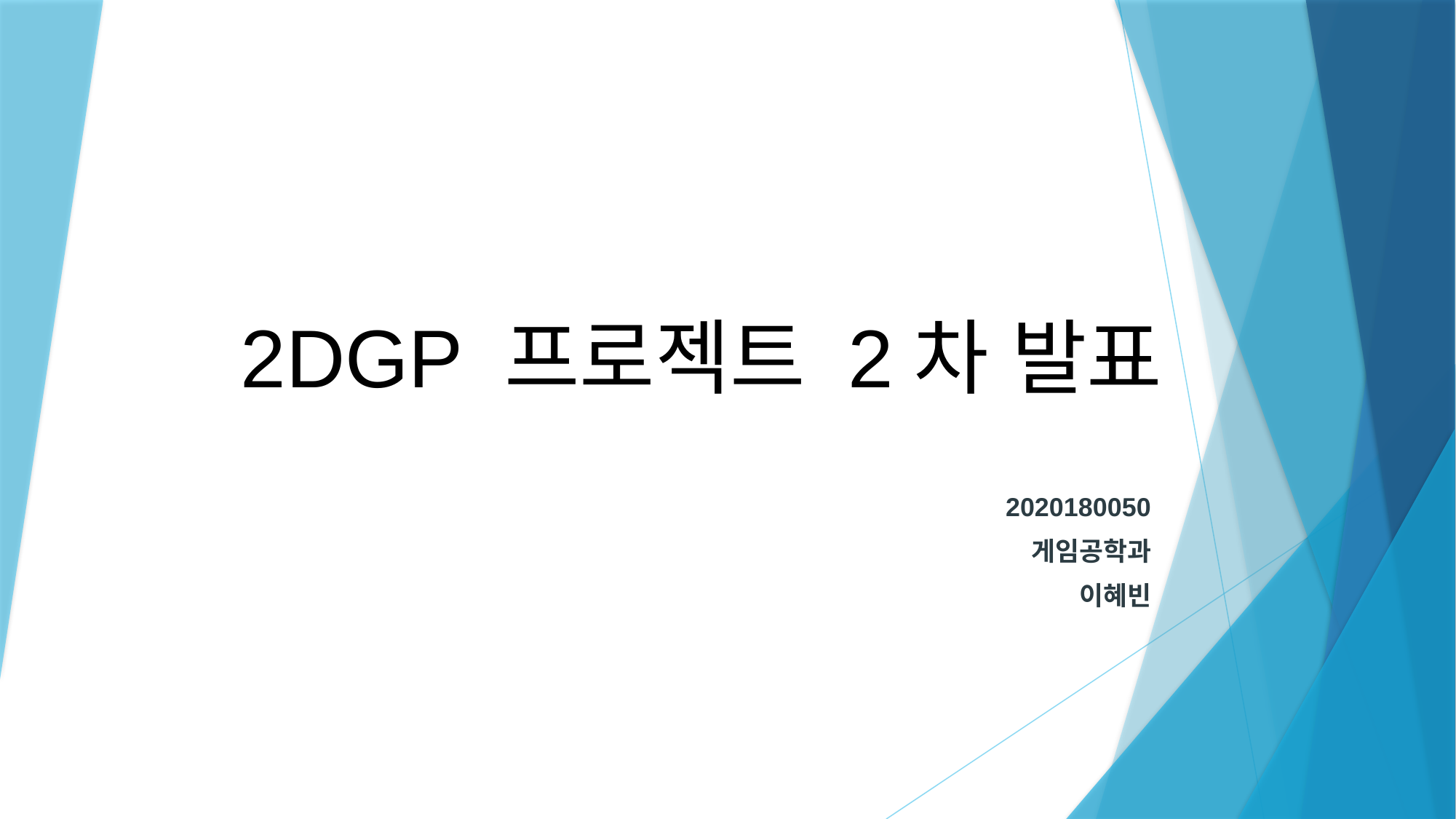

# 2DGP 프로젝트 2차 발표
2020180050
게임공학과
이혜빈